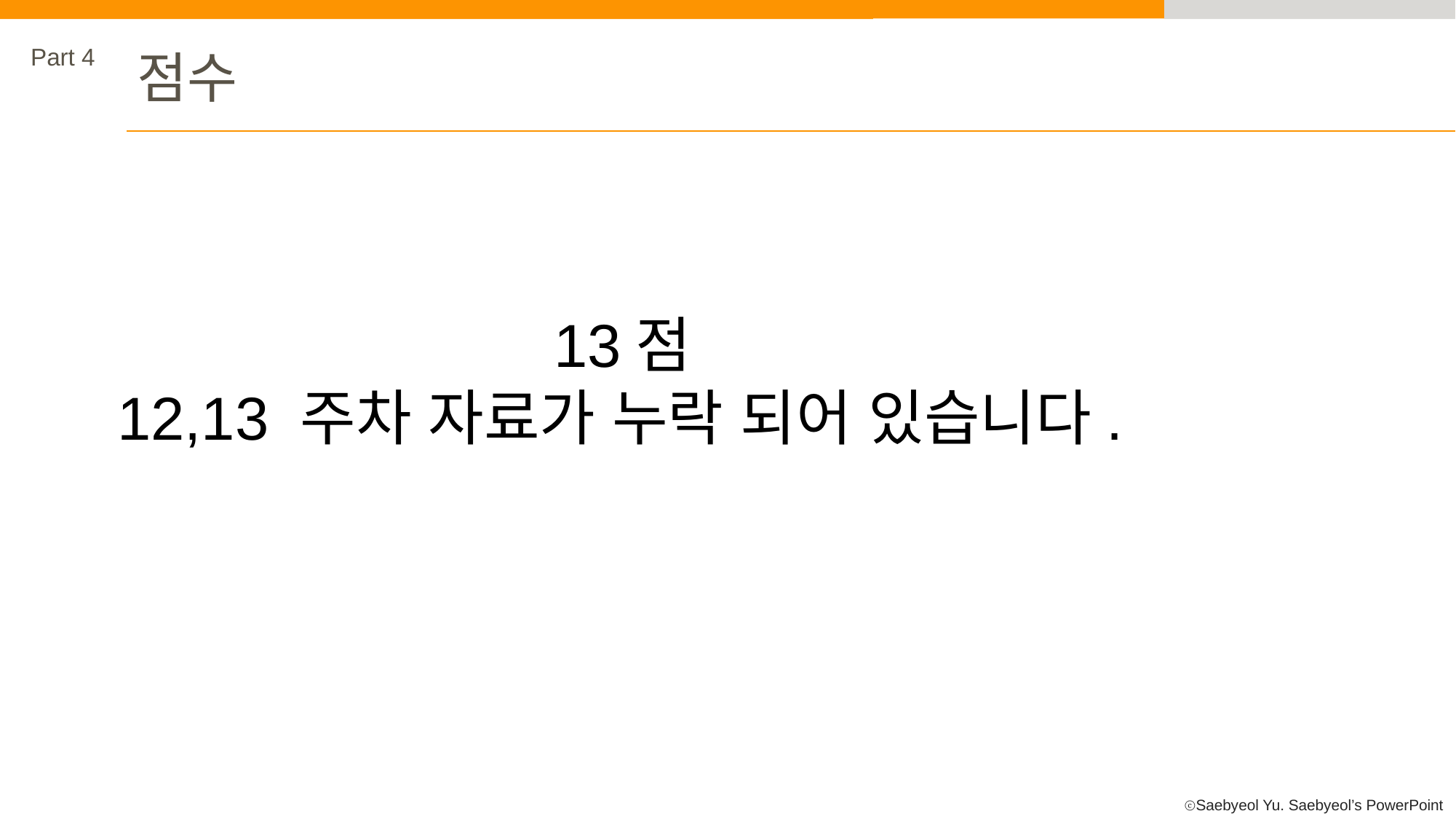

Part 4
점수
				13점
12,13 주차 자료가 누락 되어 있습니다.